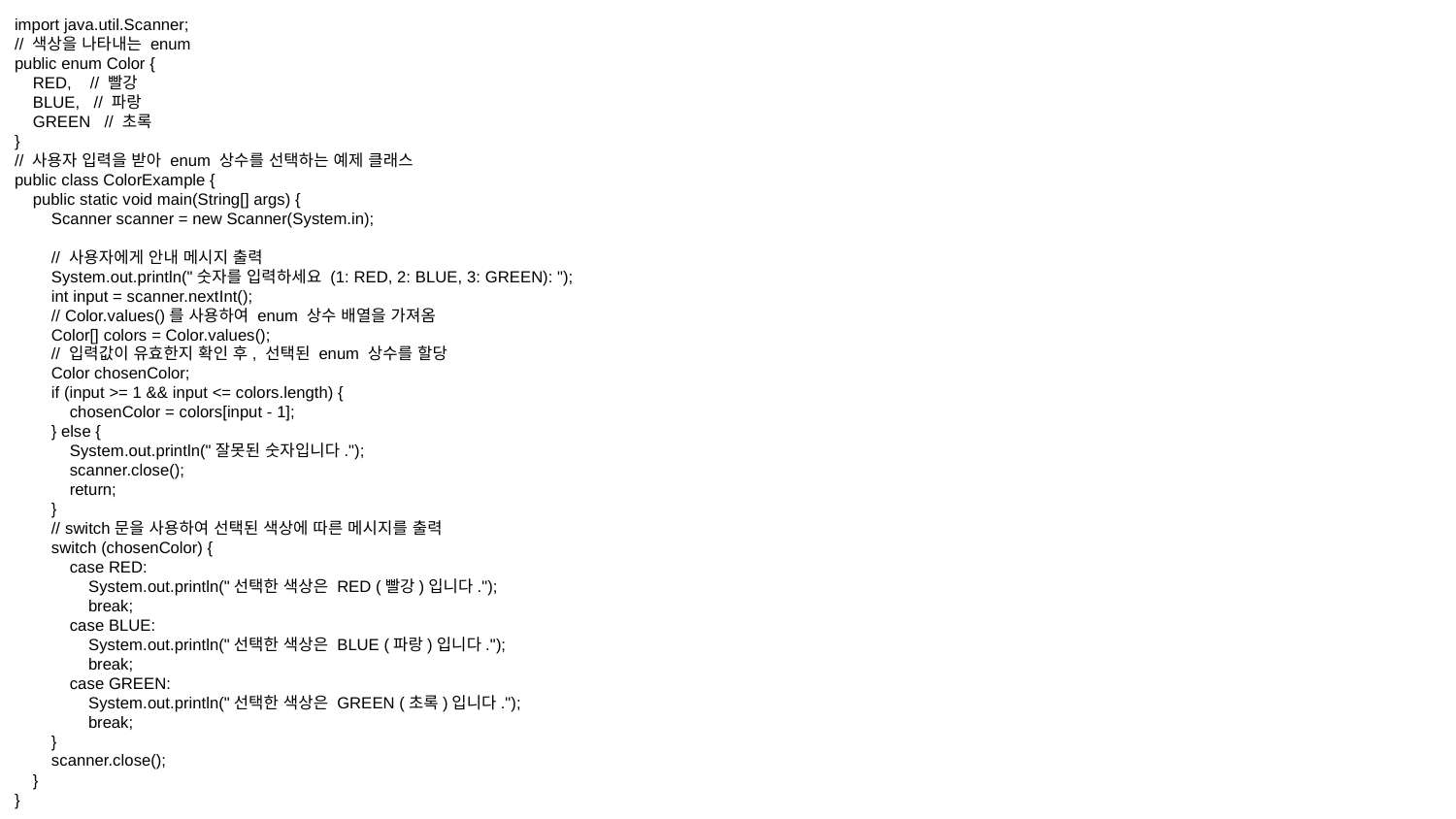

import java.util.Scanner;
// 색상을 나타내는 enum
public enum Color {
    RED,    // 빨강
    BLUE,   // 파랑
    GREEN   // 초록
}
// 사용자 입력을 받아 enum 상수를 선택하는 예제 클래스
public class ColorExample {
    public static void main(String[] args) {
        Scanner scanner = new Scanner(System.in);

        // 사용자에게 안내 메시지 출력
        System.out.println("숫자를 입력하세요 (1: RED, 2: BLUE, 3: GREEN): ");
        int input = scanner.nextInt();
        // Color.values()를 사용하여 enum 상수 배열을 가져옴
        Color[] colors = Color.values();
        // 입력값이 유효한지 확인 후, 선택된 enum 상수를 할당
        Color chosenColor;
        if (input >= 1 && input <= colors.length) {
            chosenColor = colors[input - 1];
        } else {
            System.out.println("잘못된 숫자입니다.");
            scanner.close();
            return;
        }
        // switch문을 사용하여 선택된 색상에 따른 메시지를 출력
        switch (chosenColor) {
            case RED:
                System.out.println("선택한 색상은 RED (빨강)입니다.");
                break;
            case BLUE:
                System.out.println("선택한 색상은 BLUE (파랑)입니다.");
                break;
            case GREEN:
                System.out.println("선택한 색상은 GREEN (초록)입니다.");
                break;
        }
        scanner.close();
    }
}